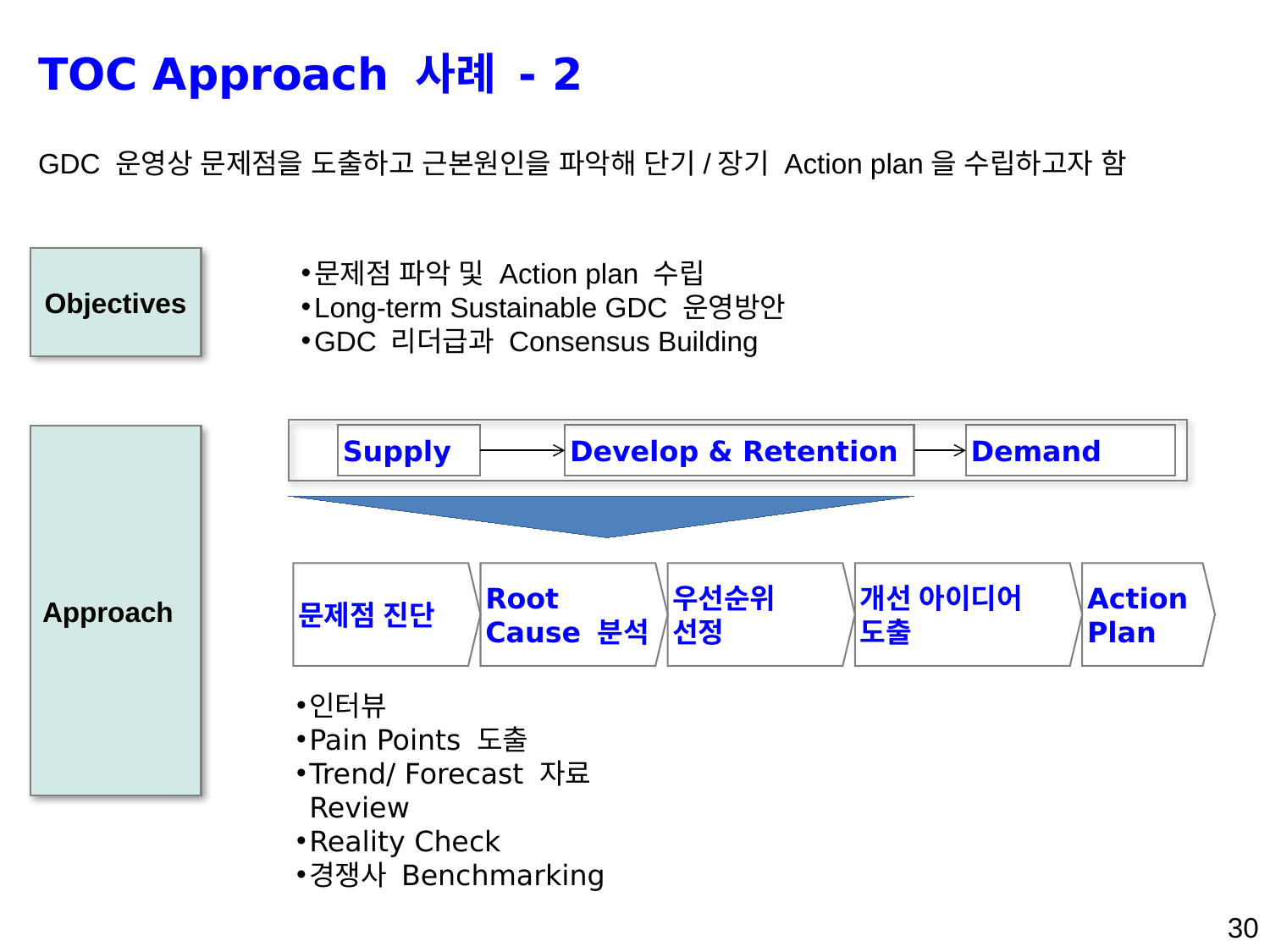

TOC Approach 사례 - 2
GDC 운영상 문제점을 도출하고 근본원인을 파악해 단기/장기 Action plan을 수립하고자 함
Objectives
문제점 파악 및 Action plan 수립
Long-term Sustainable GDC 운영방안
GDC 리더급과 Consensus Building

Supply
Develop & Retention
Demand
Approach

문제점 진단
Root Cause 분석
우선순위
선정
개선 아이디어 도출
Action Plan
인터뷰
Pain Points 도출
Trend/ Forecast 자료 Review
Reality Check
경쟁사 Benchmarking
30